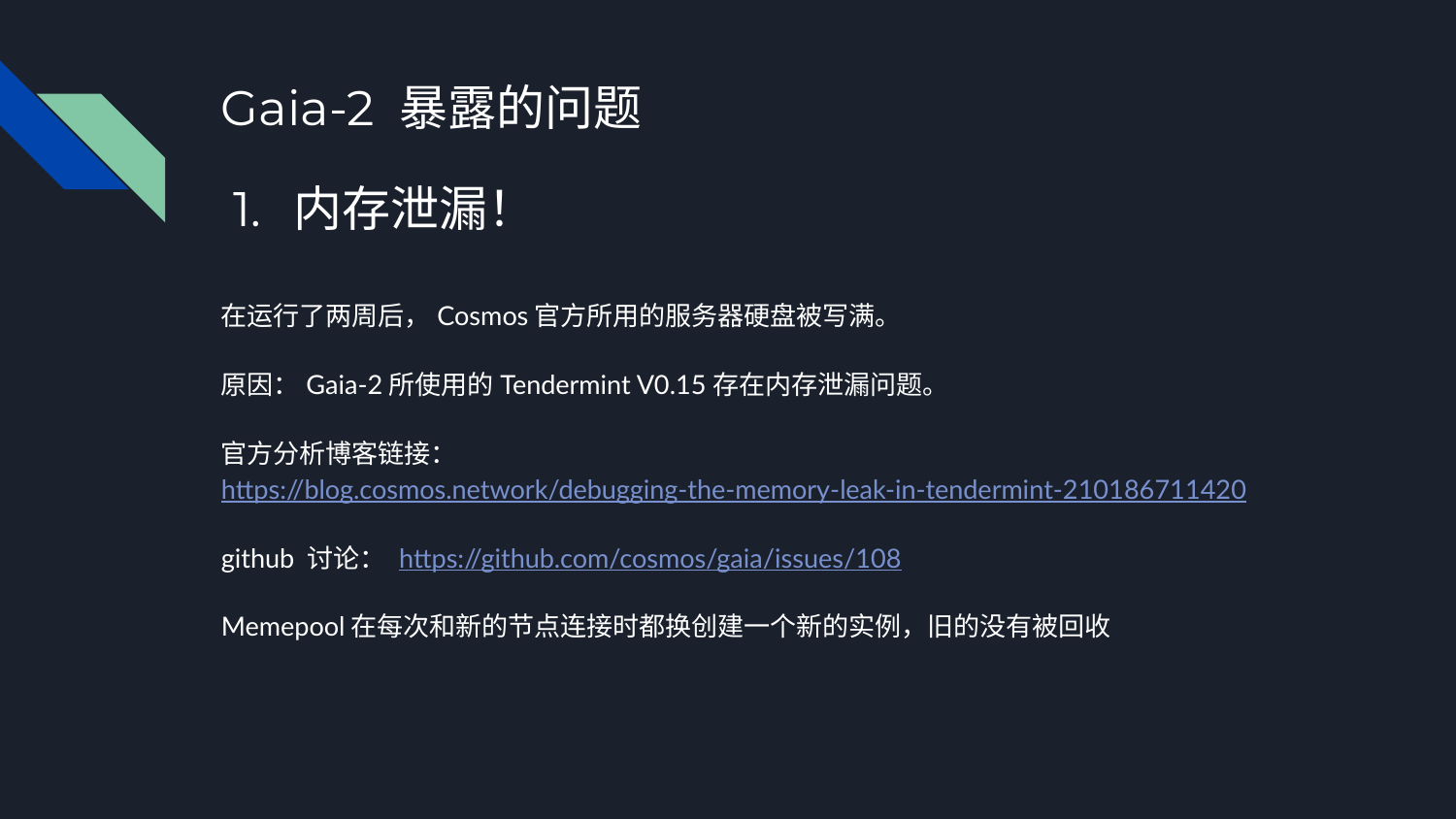

# Gaia-2 暴露的问题

内存泄漏！

在运行了两周后，Cosmos官方所用的服务器硬盘被写满。
原因：Gaia-2所使用的Tendermint V0.15存在内存泄漏问题。
官方分析博客链接：https://blog.cosmos.network/debugging-the-memory-leak-in-tendermint-210186711420
github 讨论： https://github.com/cosmos/gaia/issues/108
Memepool在每次和新的节点连接时都换创建一个新的实例，旧的没有被回收